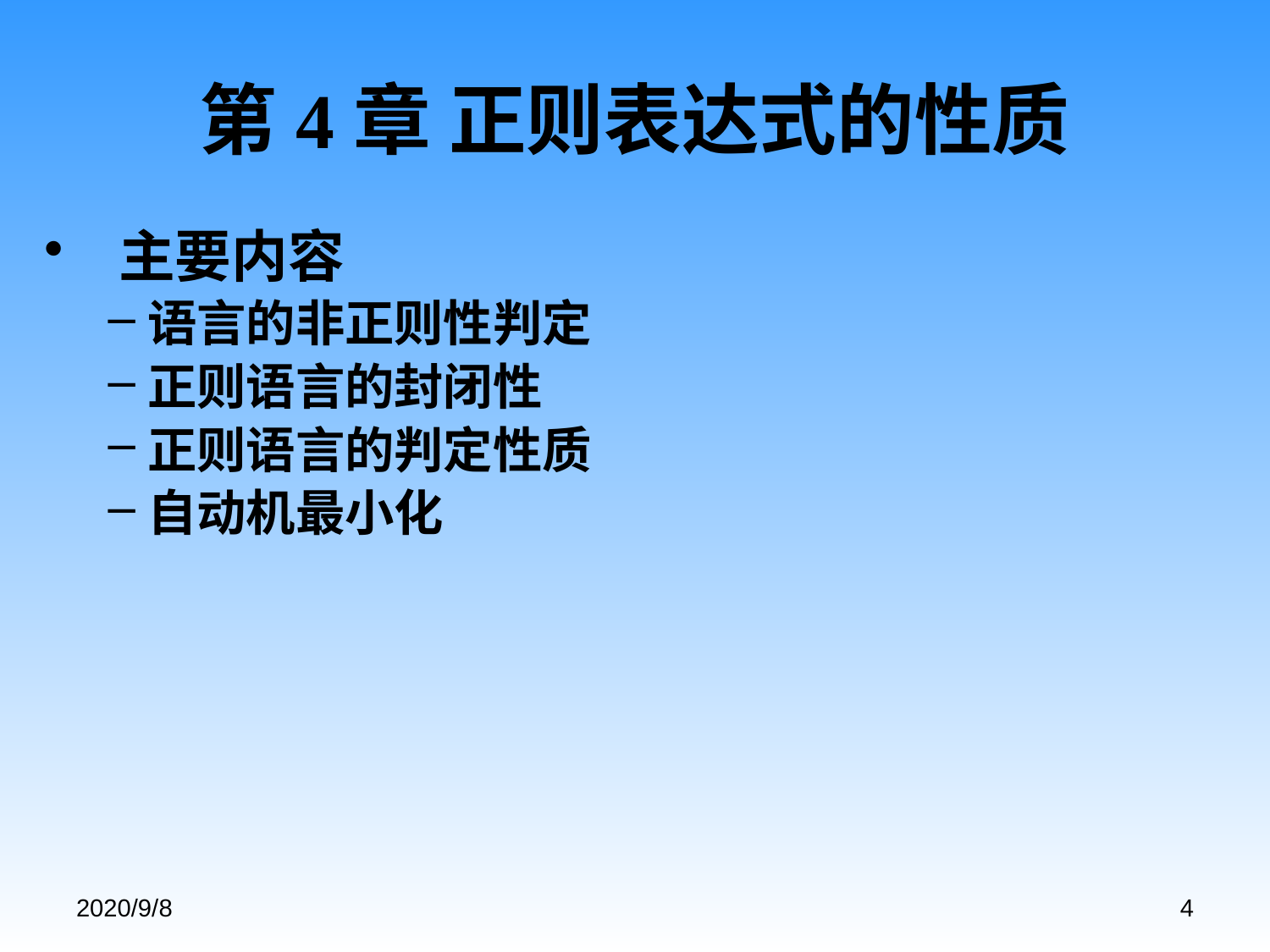

# 第4章 正则表达式的性质
主要内容
语言的非正则性判定
正则语言的封闭性
正则语言的判定性质
自动机最小化
2020/9/8
4